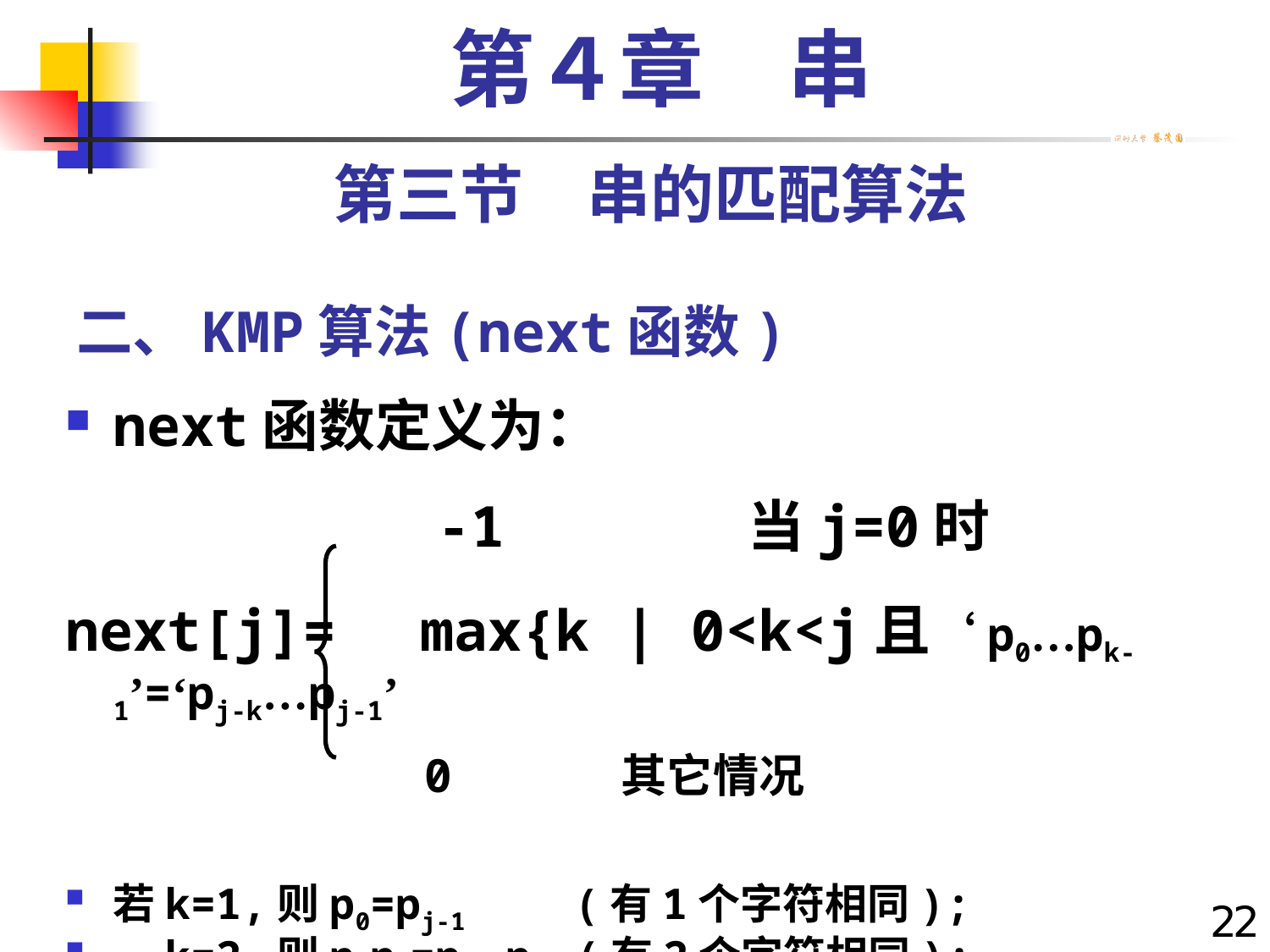

第４章　串
第三节　串的匹配算法
# 二、KMP算法(next函数)
next函数定义为：
			　-1		当j=0时
next[j]=　max{k | 0<k<j且‘p0…pk-1’=‘pj-k…pj-1’
			　0		其它情况

若k=1,则p0=pj-1 　　　(有1个字符相同);
　k=2,则p0p1=pj-2pj-1(有2个字符相同);

22